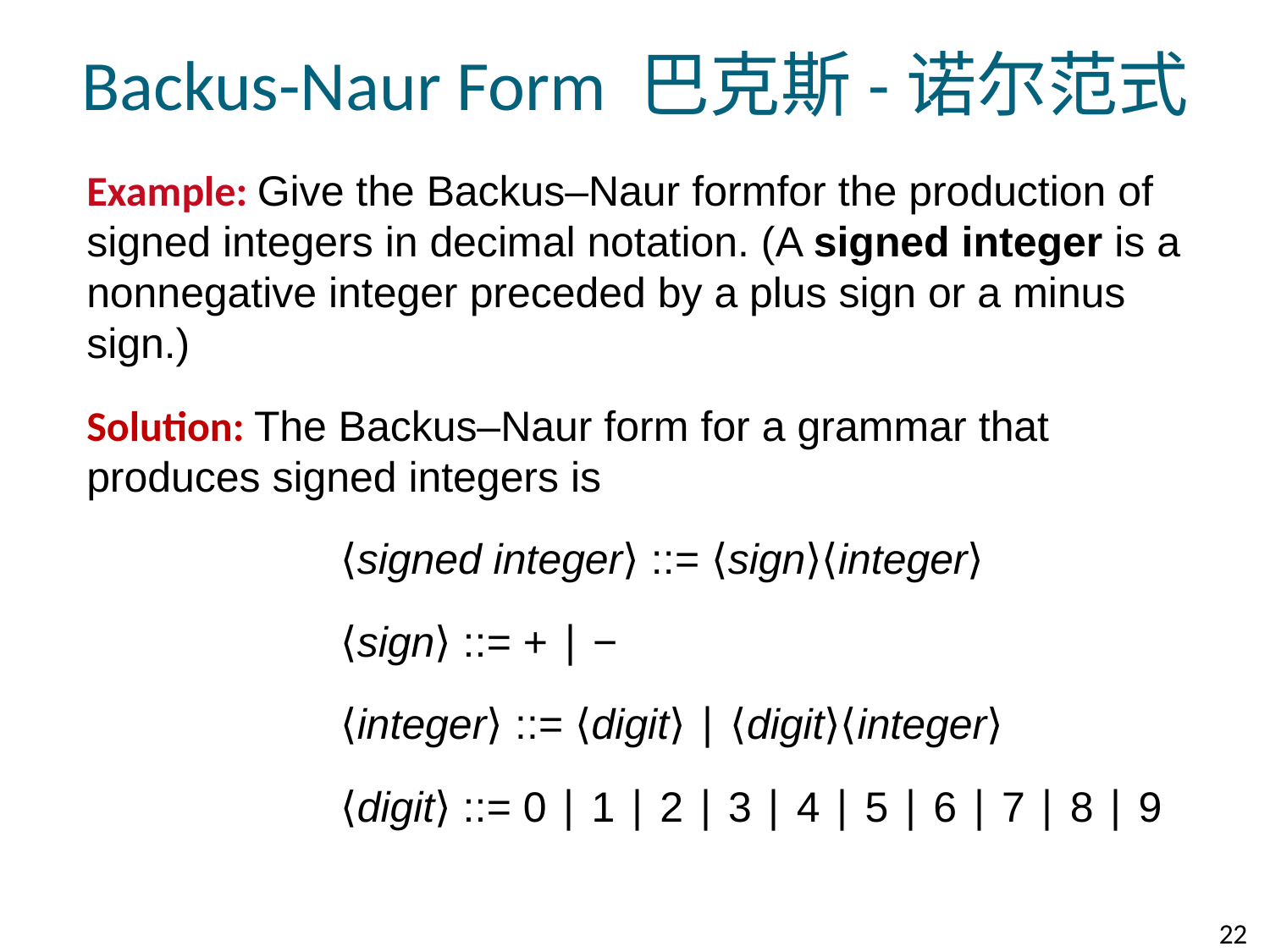

# Backus-Naur Form 巴克斯-诺尔范式
Example: Give the Backus–Naur formfor the production of signed integers in decimal notation. (A signed integer is a nonnegative integer preceded by a plus sign or a minus sign.)
Solution: The Backus–Naur form for a grammar that produces signed integers is
		⟨signed integer⟩ ::= ⟨sign⟩⟨integer⟩
		⟨sign⟩ ::= + ∣ −
		⟨integer⟩ ::= ⟨digit⟩ ∣ ⟨digit⟩⟨integer⟩
		⟨digit⟩ ::= 0 ∣ 1 ∣ 2 ∣ 3 ∣ 4 ∣ 5 ∣ 6 ∣ 7 ∣ 8 ∣ 9